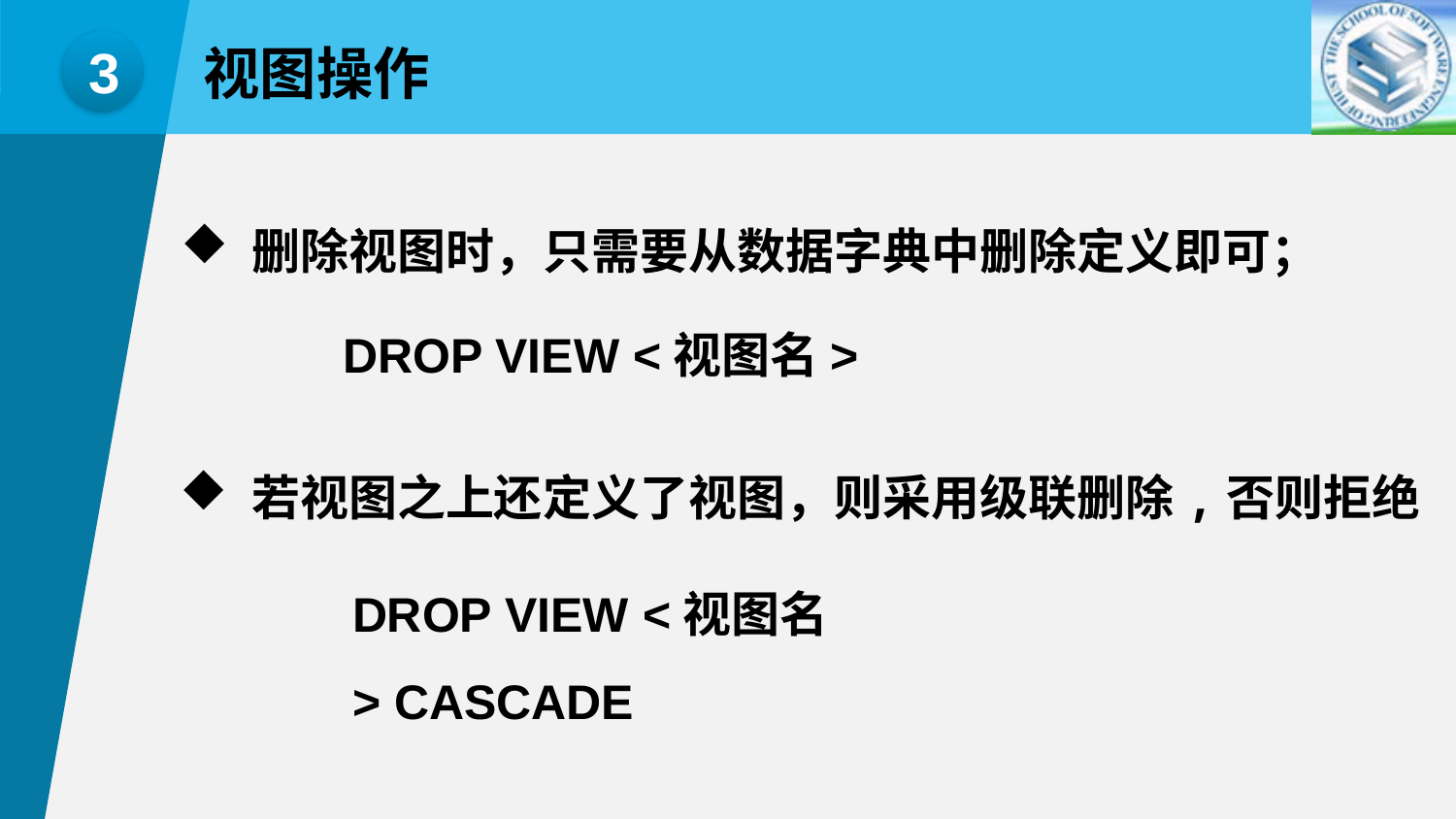

3
视图操作
 删除视图时，只需要从数据字典中删除定义即可；
DROP VIEW <视图名>
 若视图之上还定义了视图，则采用级联删除,否则拒绝
DROP VIEW <视图名> CASCADE